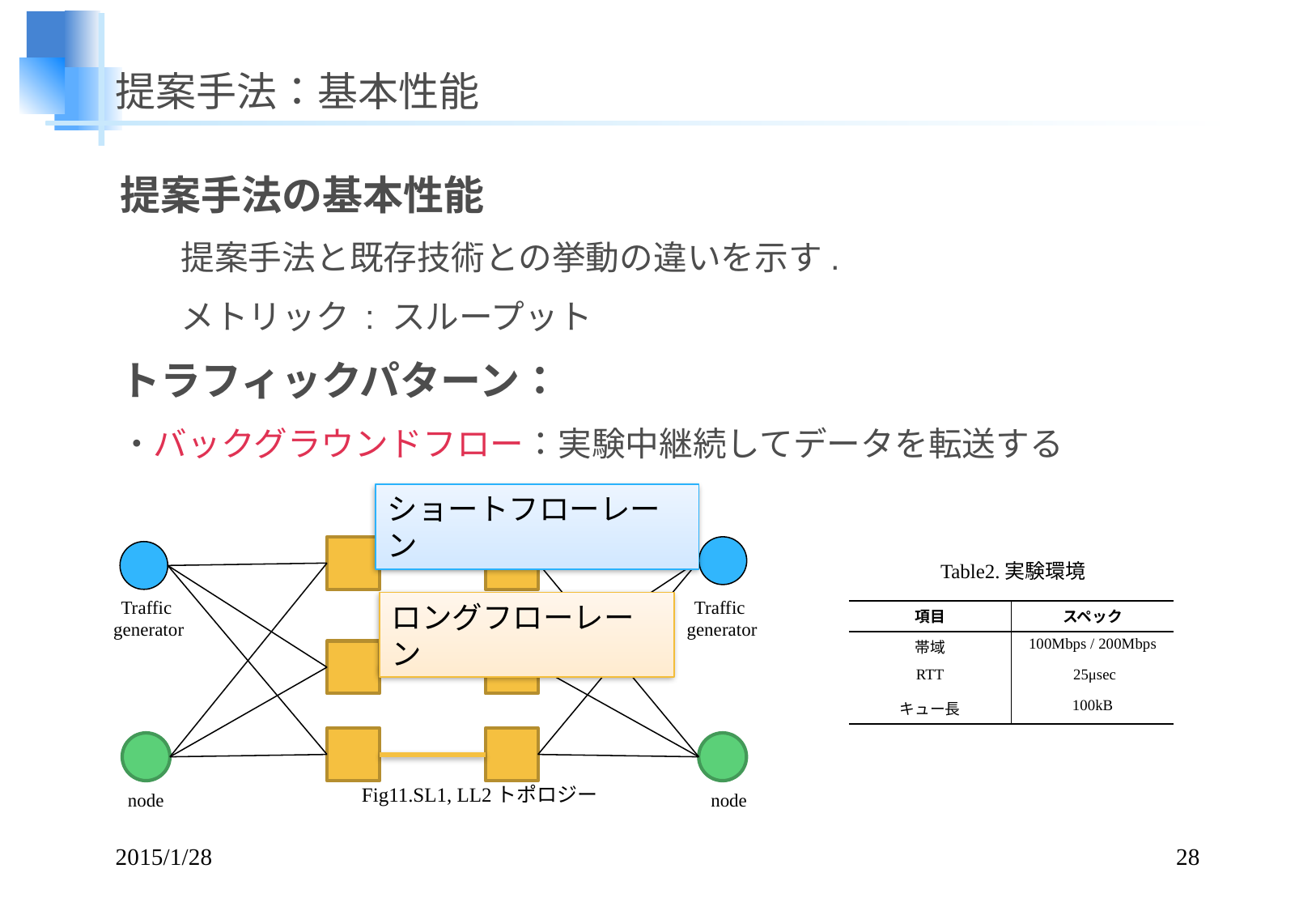

# 提案手法：基本性能
提案手法の基本性能
提案手法と既存技術との挙動の違いを示す.
メトリック : スループット
トラフィックパターン：
・バックグラウンドフロー：実験中継続してデータを転送する

ショートフローレーン

Table2.実験環境
Traffic
generator
Traffic
generator
ロングフローレーン
| 項目 | スペック |
| --- | --- |
| 帯域 | 100Mbps / 200Mbps |
| RTT | 25μsec |
| キュー長 | 100kB |

Fig11.SL1, LL2トポロジー
node
node
2015/1/28
28